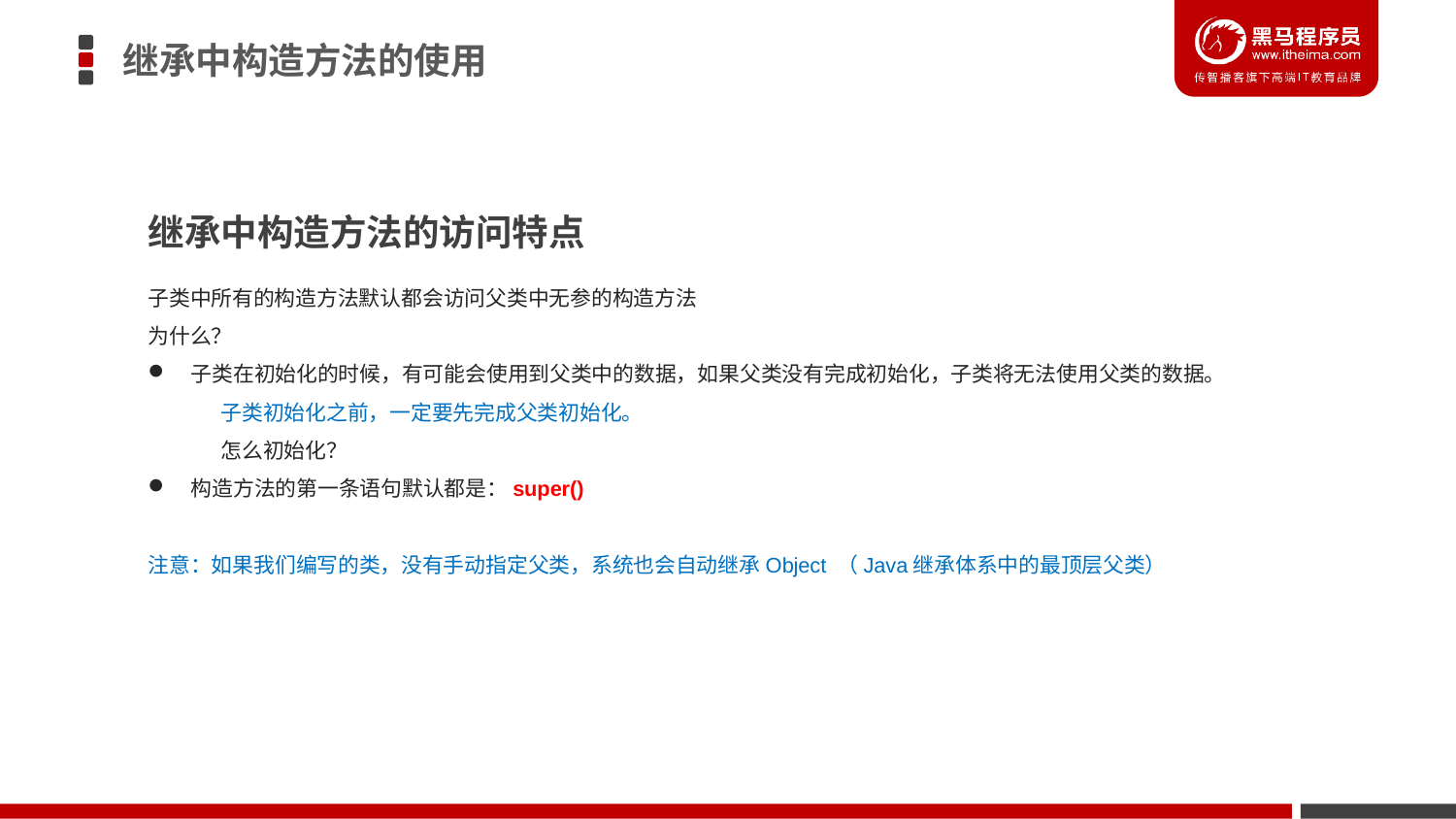

继承中构造方法的使用
继承中构造方法的访问特点
子类中所有的构造方法默认都会访问父类中无参的构造方法
为什么？
子类在初始化的时候，有可能会使用到父类中的数据，如果父类没有完成初始化，子类将无法使用父类的数据。
子类初始化之前，一定要先完成父类初始化。
怎么初始化？
构造方法的第一条语句默认都是：super()

注意：如果我们编写的类，没有手动指定父类，系统也会自动继承Object （Java继承体系中的最顶层父类）